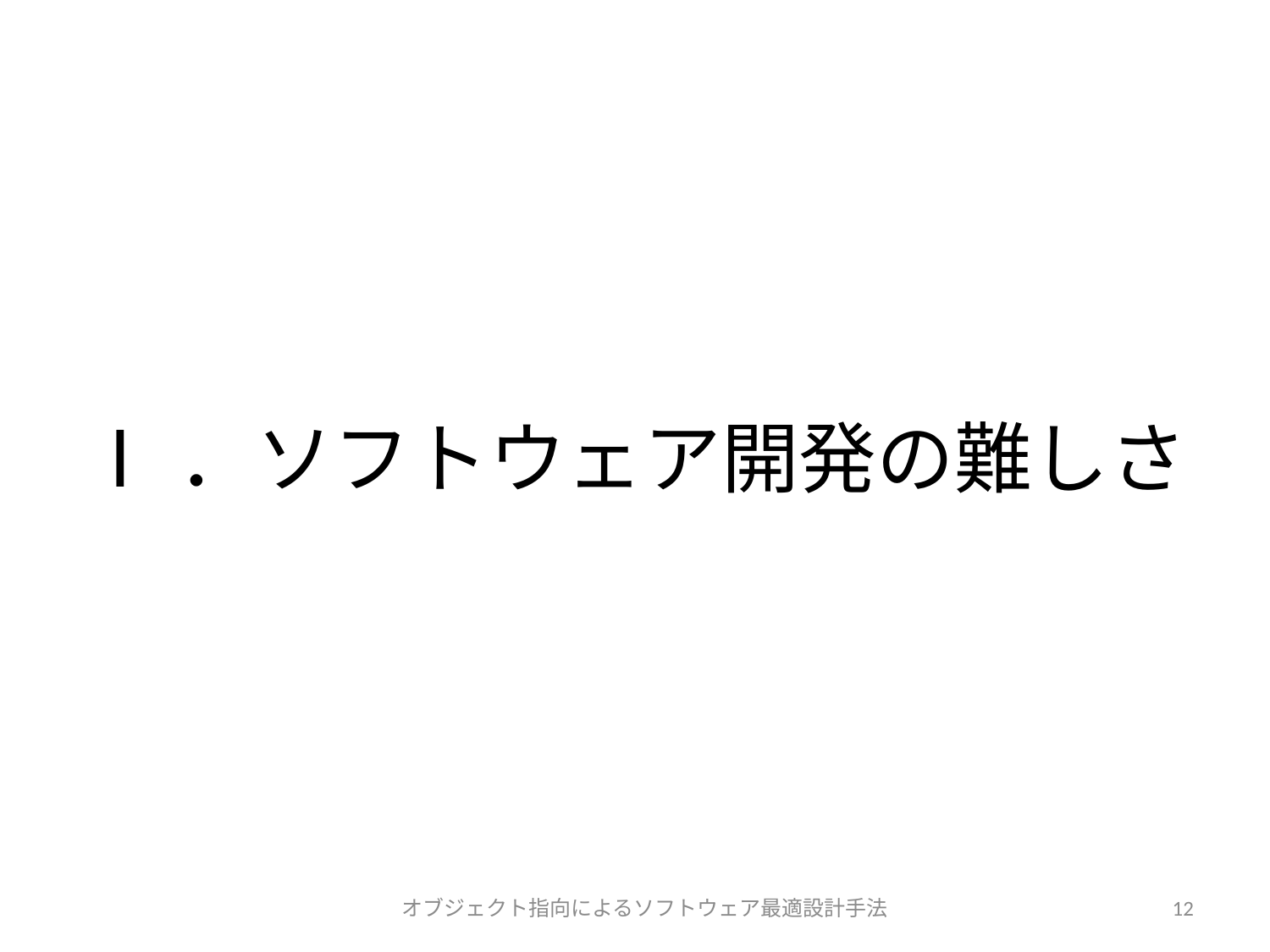

# Ⅰ．ソフトウェア開発の難しさ
オブジェクト指向によるソフトウェア最適設計手法
12